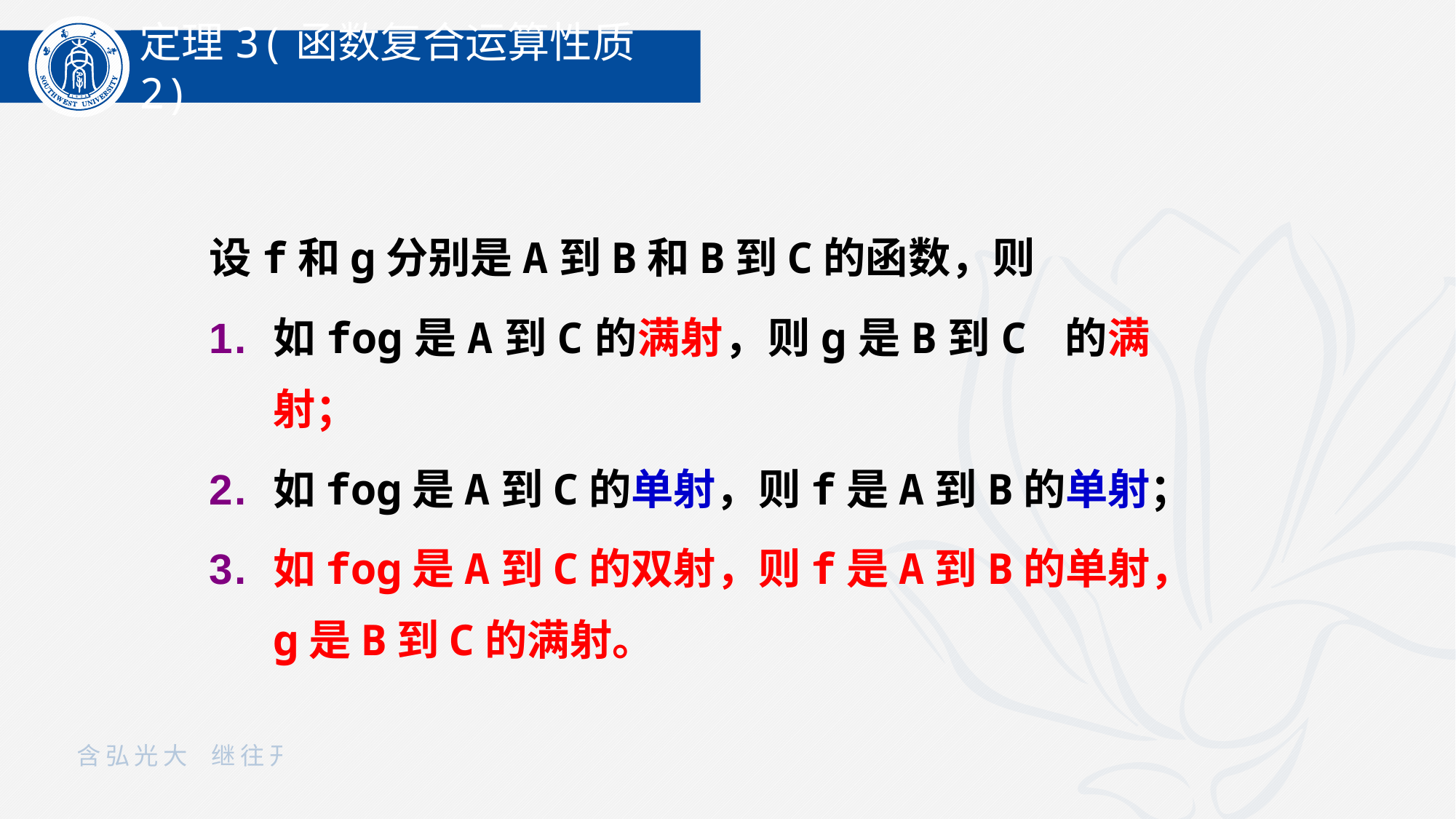

定理3(函数复合运算性质2)
设f和g分别是A到B和B到C的函数，则
如fog是A到C的满射，则g是B到C 的满射；
如fog是A到C的单射，则f是A到B的单射；
如fog是A到C的双射，则f是A到B的单射，g是B到C的满射。